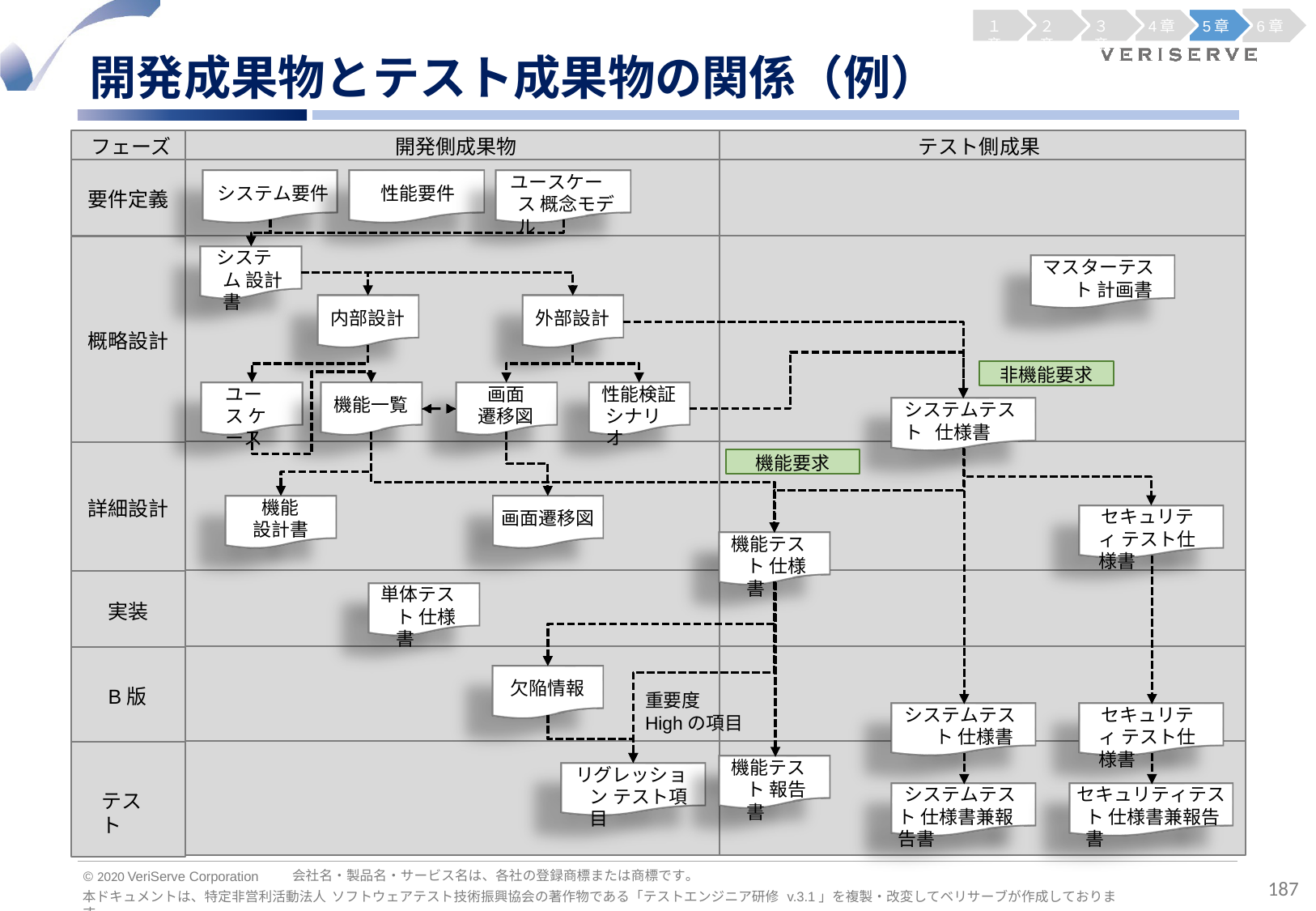

１章
２章
３章
4章
5章
6章
開発成果物とテスト成果物の関係（例）
フェーズ	開発側成果物	テスト側成果物

ユースケース 概念モデル

システム要件	性能要件
要件定義

システム 設計書

マスターテスト 計画書

内部設計
外部設計

概略設計

非機能要求

ユース ケース
画面 遷移図
性能検証 シナリオ

機能一覧

システムテスト

仕様書

機能要求

機能 設計書
詳細設計

セキュリティ テスト仕様書
画面遷移図

機能テスト 仕様書

単体テスト 仕様書

実装

欠陥情報
Β版
重要度

システムテスト 仕様書
セキュリティ テスト仕様書
Highの項目

機能テスト 報告書

リグレッション テスト項目

システムテスト 仕様書兼報告書
セキュリティテスト 仕様書兼報告書
テスト
会社名・製品名・サービス名は、各社の登録商標または商標です。
© 2020 VeriServe Corporation
187
本ドキュメントは、特定非営利活動法人 ソフトウェアテスト技術振興協会の著作物である「テストエンジニア研修 v.3.1」を複製・改変してベリサーブが作成しております。